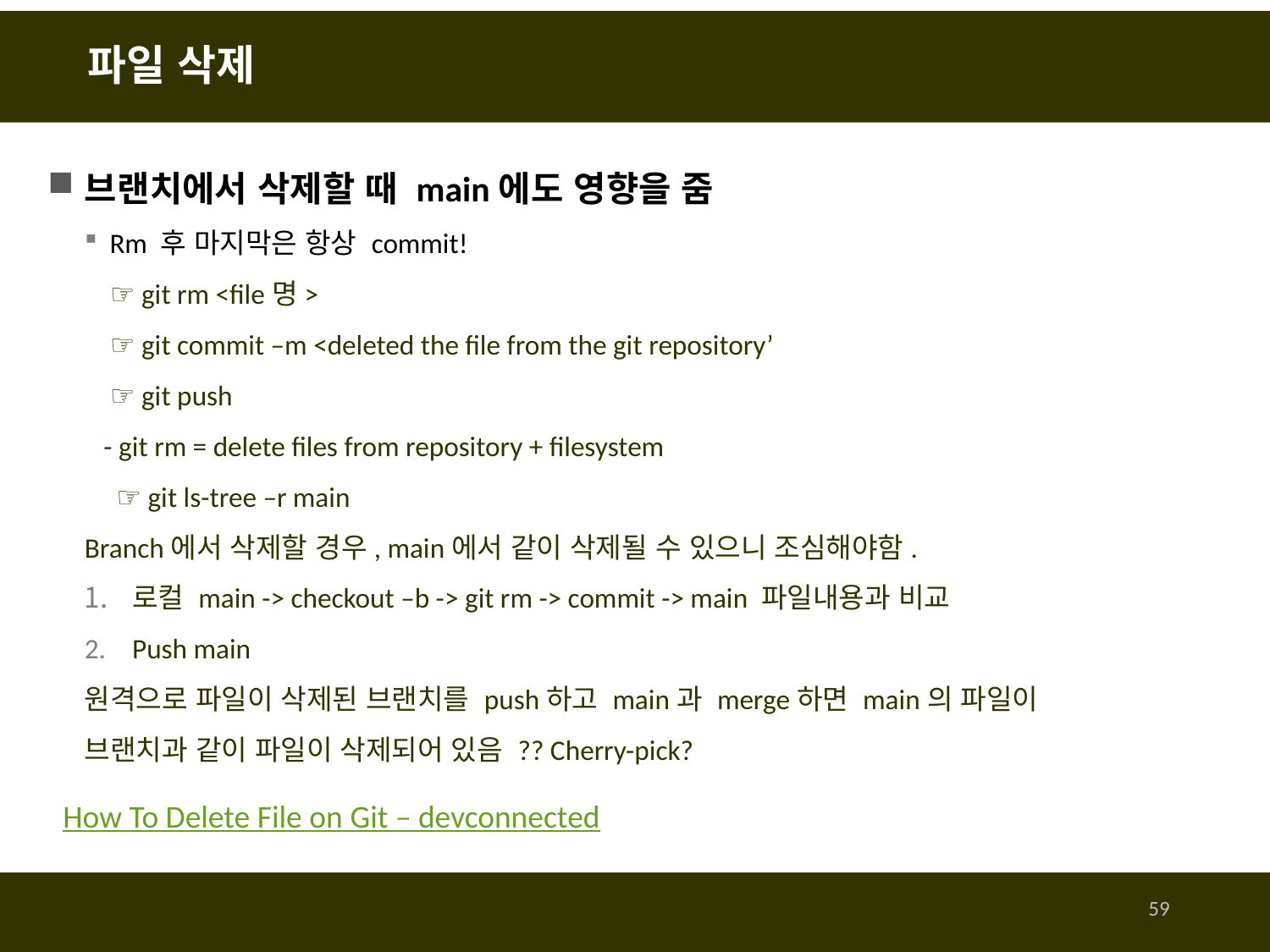

# 파일 삭제
브랜치에서 삭제할 때 main에도 영향을 줌
Rm 후 마지막은 항상 commit!
    ☞ git rm <file명>
    ☞ git commit –m <deleted the file from the git repository’
    ☞ git push
   - git rm = delete files from repository + filesystem
     ☞ git ls-tree –r main
Branch에서 삭제할 경우, main에서 같이 삭제될 수 있으니 조심해야함.
로컬 main -> checkout –b -> git rm -> commit -> main 파일내용과 비교
Push main
원격으로 파일이 삭제된 브랜치를 push하고 main과 merge하면 main의 파일이
브랜치과 같이 파일이 삭제되어 있음 ?? Cherry-pick?

How To Delete File on Git – devconnected
59